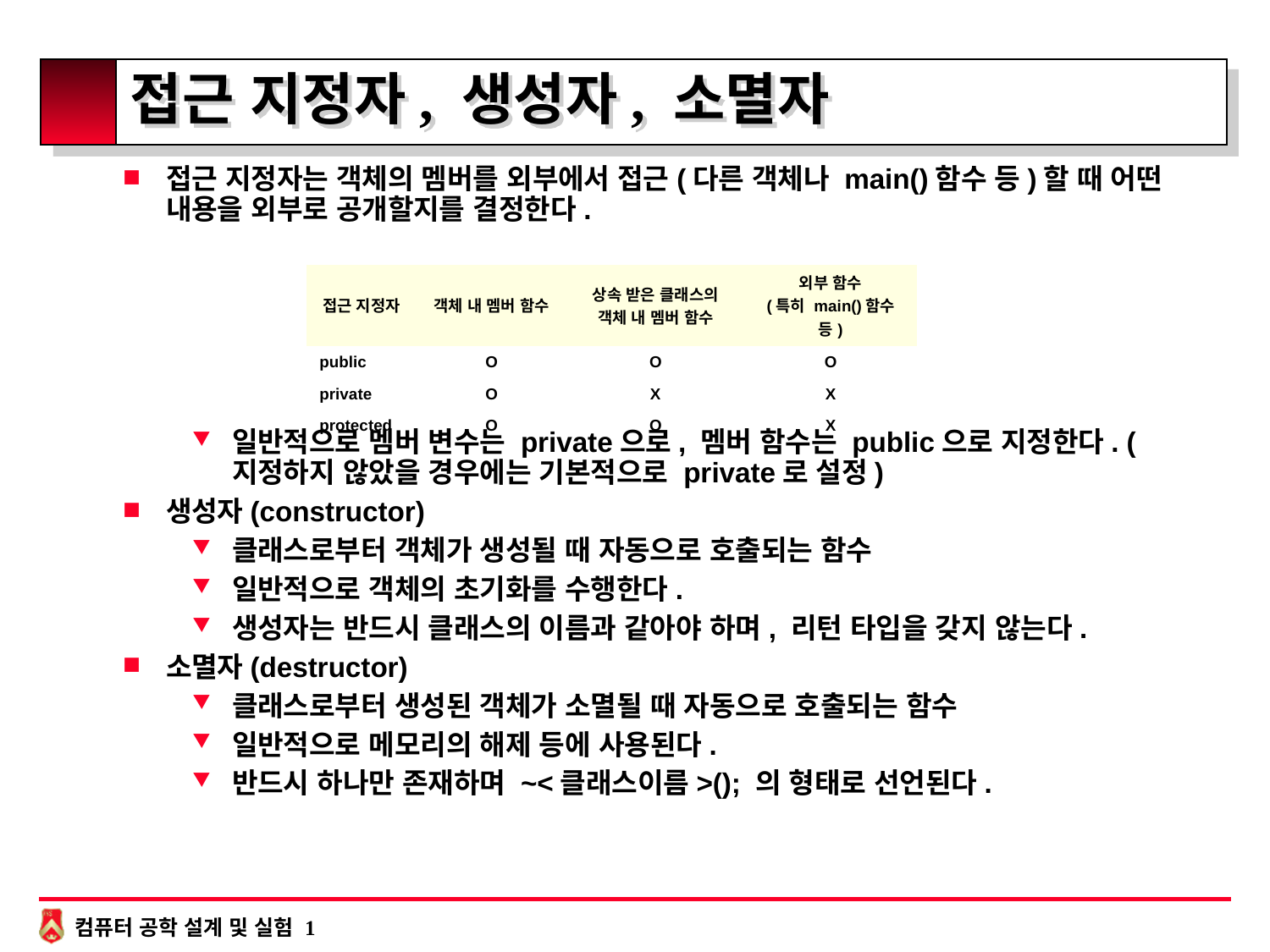

# 접근 지정자, 생성자, 소멸자
접근 지정자는 객체의 멤버를 외부에서 접근(다른 객체나 main()함수 등)할 때 어떤 내용을 외부로 공개할지를 결정한다.

일반적으로 멤버 변수는 private으로, 멤버 함수는 public으로 지정한다. (지정하지 않았을 경우에는 기본적으로 private로 설정)
생성자(constructor)
클래스로부터 객체가 생성될 때 자동으로 호출되는 함수
일반적으로 객체의 초기화를 수행한다.
생성자는 반드시 클래스의 이름과 같아야 하며, 리턴 타입을 갖지 않는다.
소멸자(destructor)
클래스로부터 생성된 객체가 소멸될 때 자동으로 호출되는 함수
일반적으로 메모리의 해제 등에 사용된다.
반드시 하나만 존재하며 ~<클래스이름>(); 의 형태로 선언된다.
| 접근 지정자 | 객체 내 멤버 함수 | 상속 받은 클래스의 객체 내 멤버 함수 | 외부 함수 (특히 main()함수 등) |
| --- | --- | --- | --- |
| public | O | O | O |
| private | O | X | X |
| protected | O | O | X |